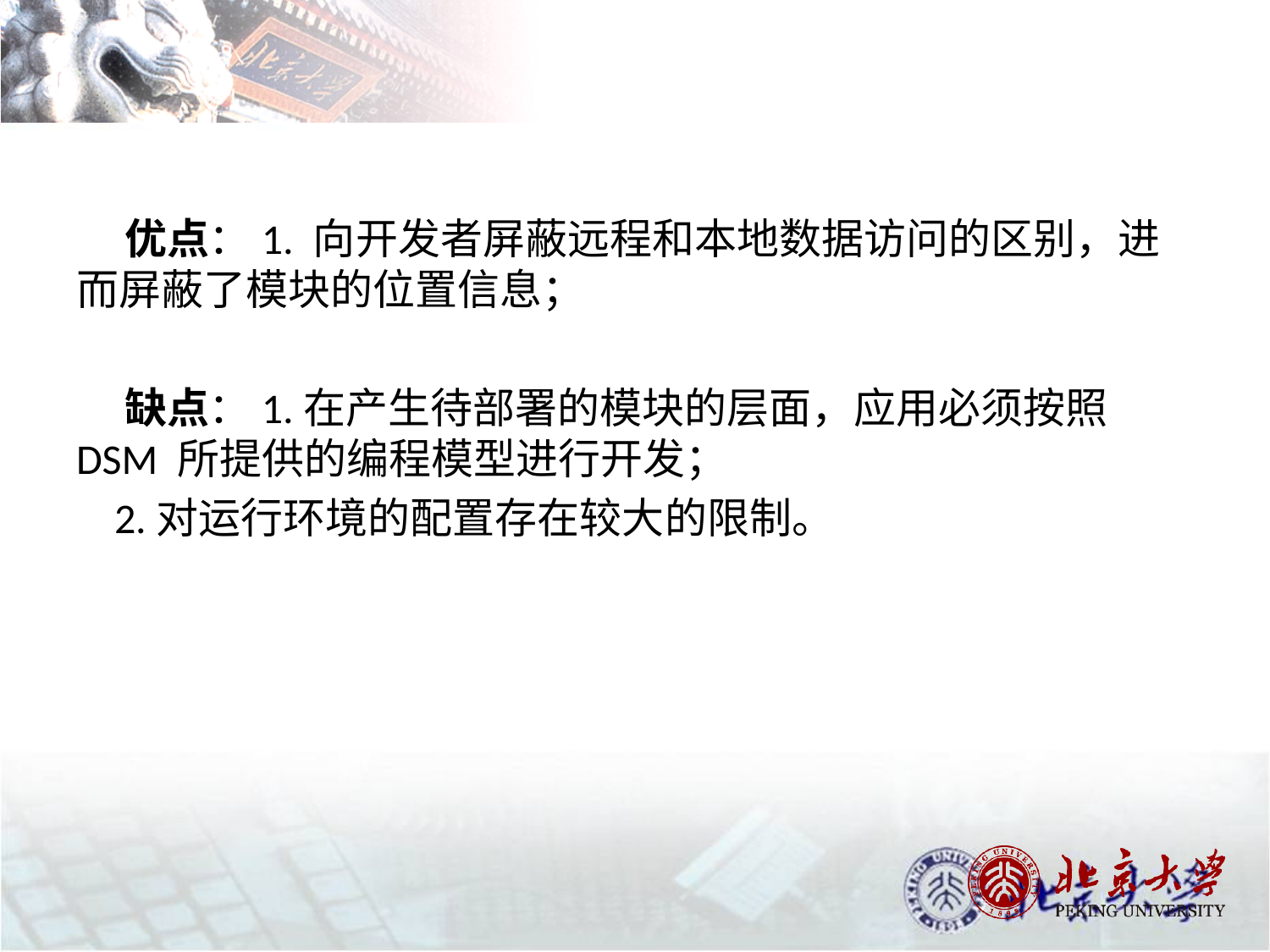

#

    优点：1. 向开发者屏蔽远程和本地数据访问的区别，进而屏蔽了模块的位置信息；

    缺点：1.在产生待部署的模块的层面，应用必须按照 DSM 所提供的编程模型进行开发；
    2.对运行环境的配置存在较大的限制。